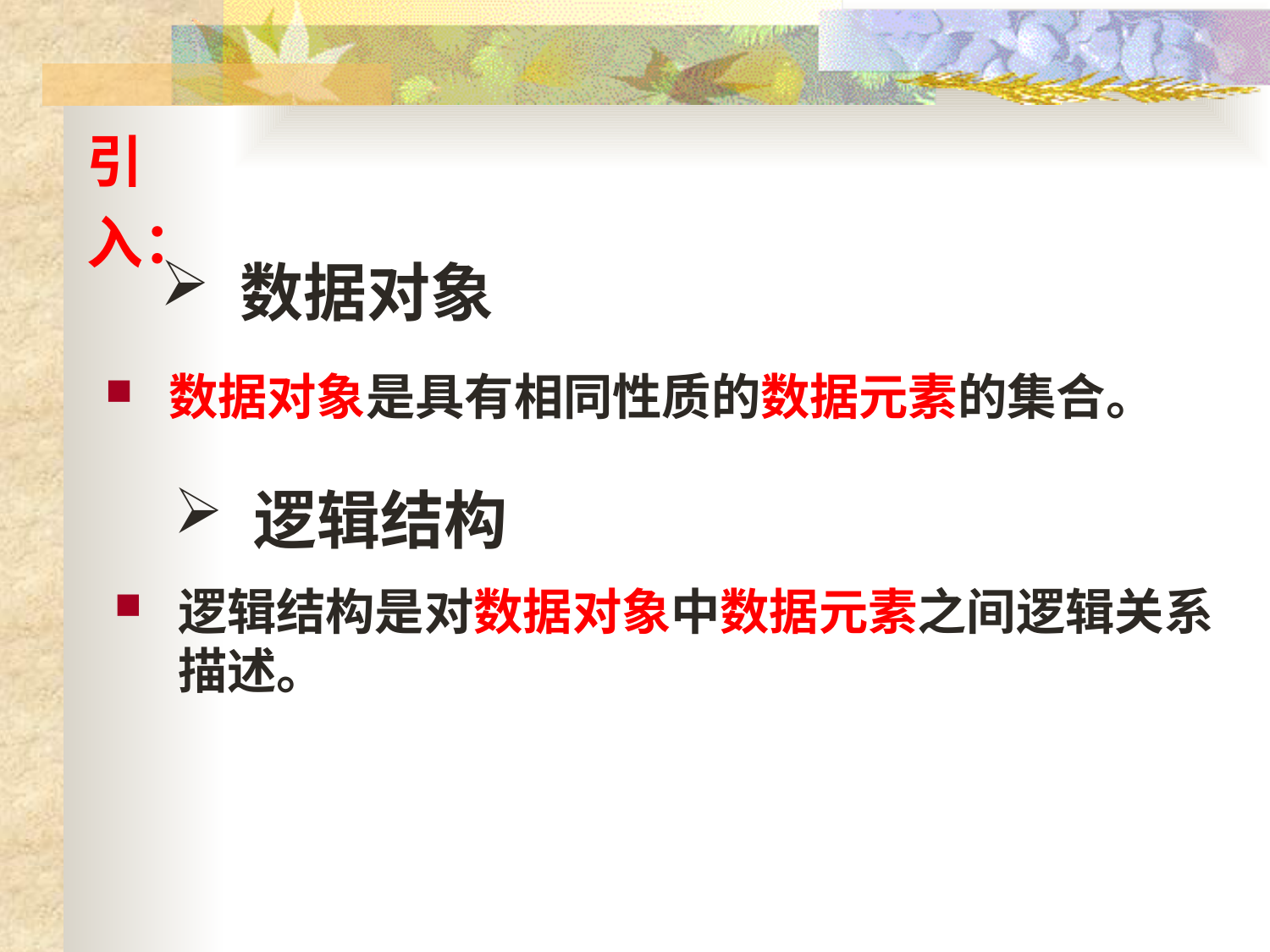

引入：
数据对象
数据对象是具有相同性质的数据元素的集合。
逻辑结构
逻辑结构是对数据对象中数据元素之间逻辑关系描述。